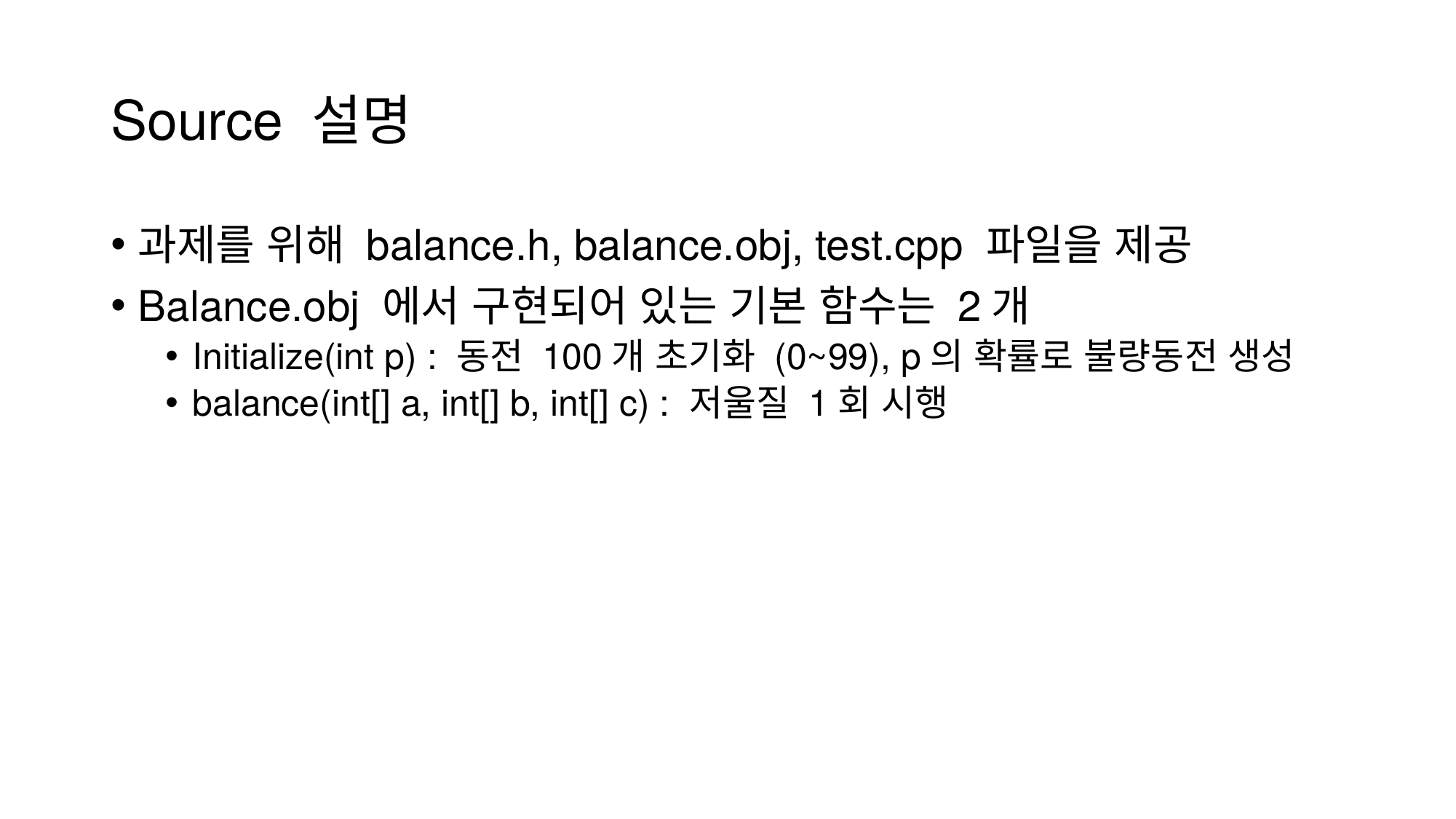

# Source 설명
과제를 위해 balance.h, balance.obj, test.cpp 파일을 제공
Balance.obj 에서 구현되어 있는 기본 함수는 2개
Initialize(int p) : 동전 100개 초기화 (0~99), p의 확률로 불량동전 생성
balance(int[] a, int[] b, int[] c) : 저울질 1회 시행